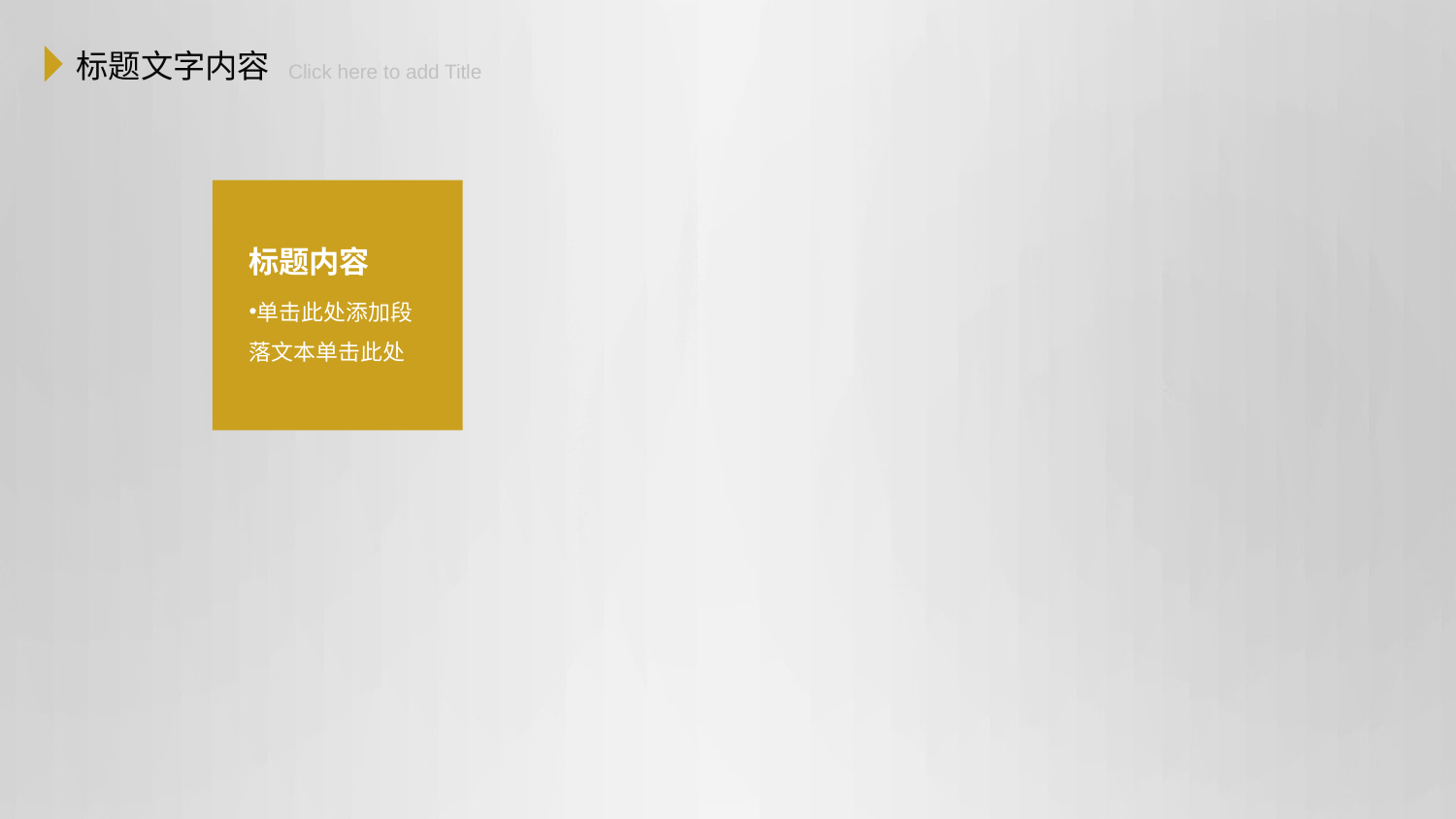

标题文字内容
  Click here to add Title

单击此处添加段落文本单击此处
标题内容